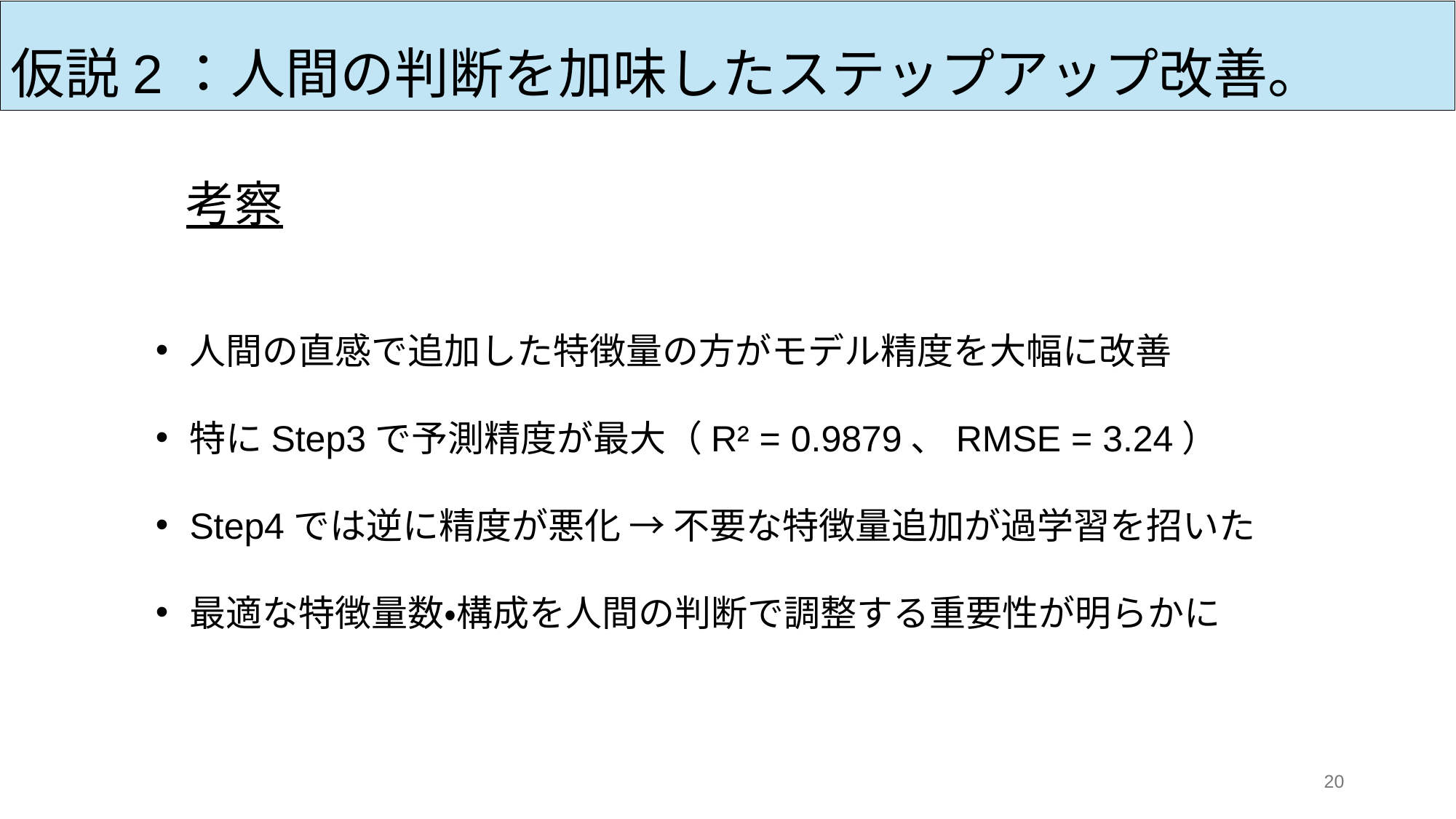

仮説2：人間の判断を加味したステップアップ改善。
考察
人間の直感で追加した特徴量の方がモデル精度を大幅に改善
特にStep3で予測精度が最大（R² = 0.9879、RMSE = 3.24）
Step4では逆に精度が悪化 → 不要な特徴量追加が過学習を招いた
最適な特徴量数・構成を人間の判断で調整する重要性が明らかに

20